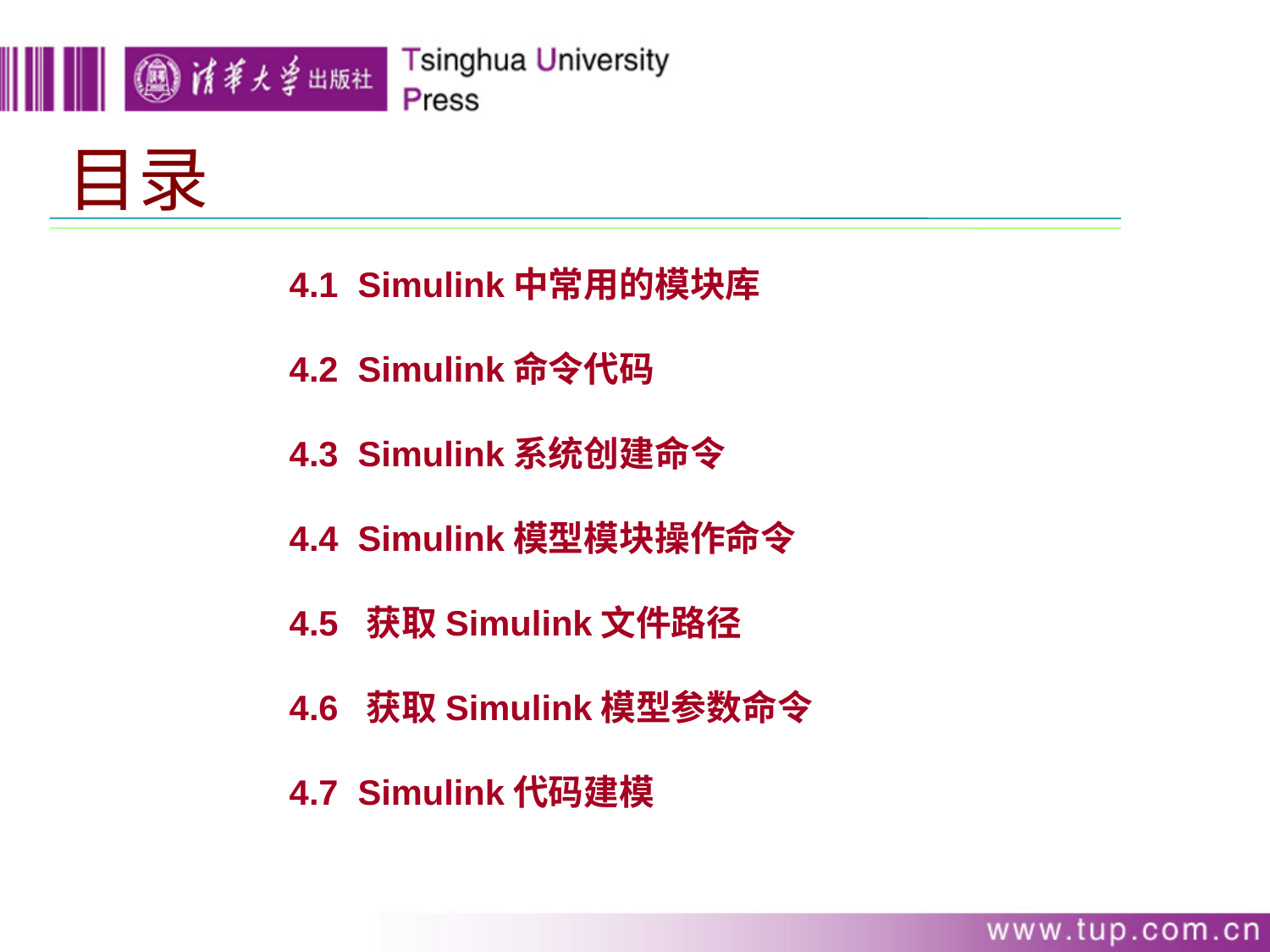

目录
4.1  Simulink中常用的模块库

4.2  Simulink命令代码

4.3  Simulink系统创建命令

4.4  Simulink模型模块操作命令

4.5  获取Simulink文件路径

4.6  获取Simulink模型参数命令

4.7  Simulink代码建模